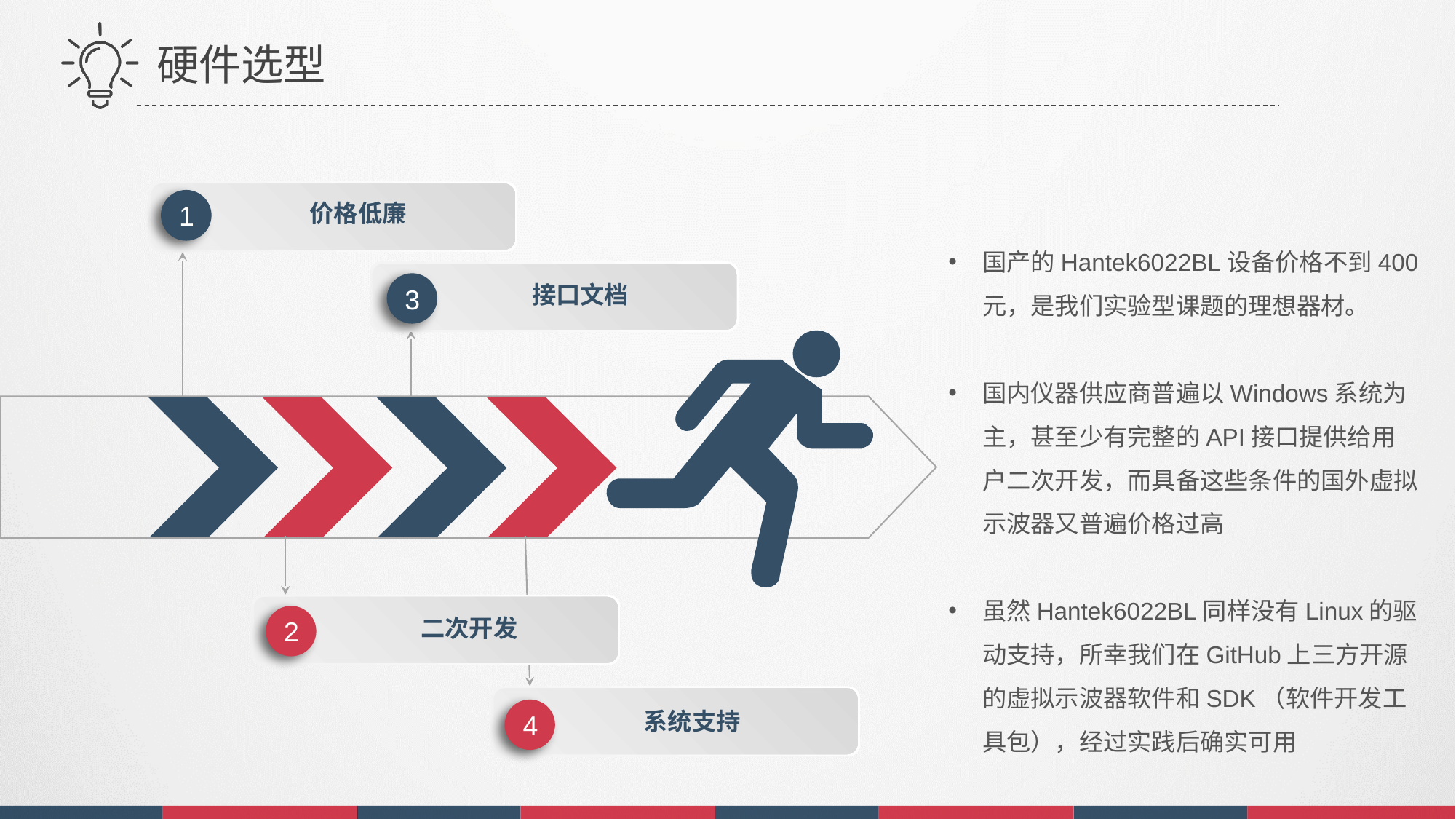

硬件选型

1
价格低廉
国产的Hantek6022BL设备价格不到400元，是我们实验型课题的理想器材。

国内仪器供应商普遍以Windows系统为主，甚至少有完整的API接口提供给用户二次开发，而具备这些条件的国外虚拟示波器又普遍价格过高

虽然Hantek6022BL同样没有Linux的驱动支持，所幸我们在GitHub上三方开源的虚拟示波器软件和SDK（软件开发工具包），经过实践后确实可用

3
接口文档

2
二次开发

4
系统支持